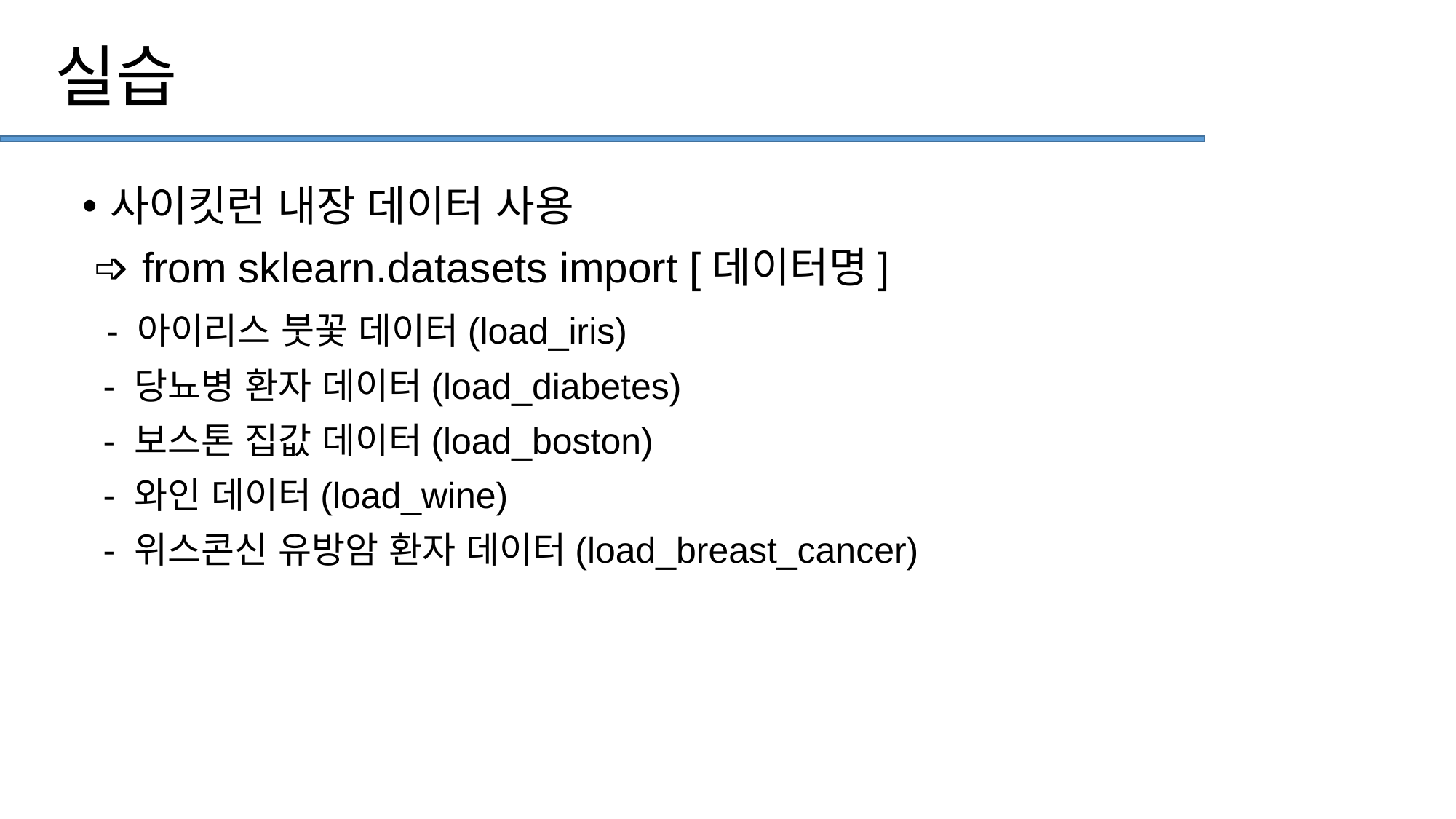

# 실습

사이킷런 내장 데이터 사용
 ➩ from sklearn.datasets import [데이터명]
  - 아이리스 붓꽃 데이터(load_iris)
  - 당뇨병 환자 데이터(load_diabetes)
  - 보스톤 집값 데이터(load_boston)
  - 와인 데이터(load_wine)
  - 위스콘신 유방암 환자 데이터(load_breast_cancer)